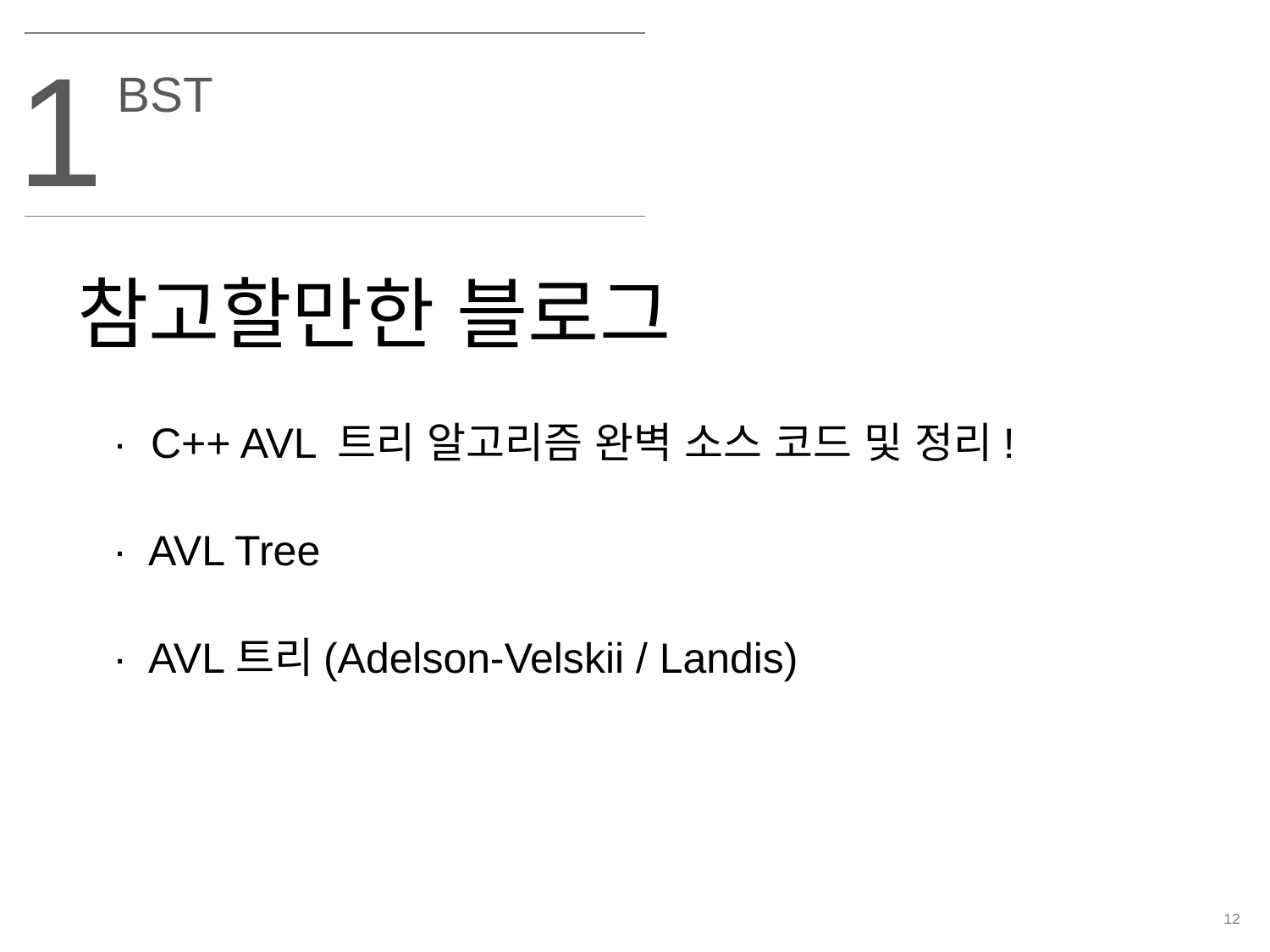

1
BST
참고할만한 블로그
·  C++ AVL 트리 알고리즘 완벽 소스 코드 및 정리!
·  AVL Tree
·  AVL트리(Adelson-Velskii / Landis)